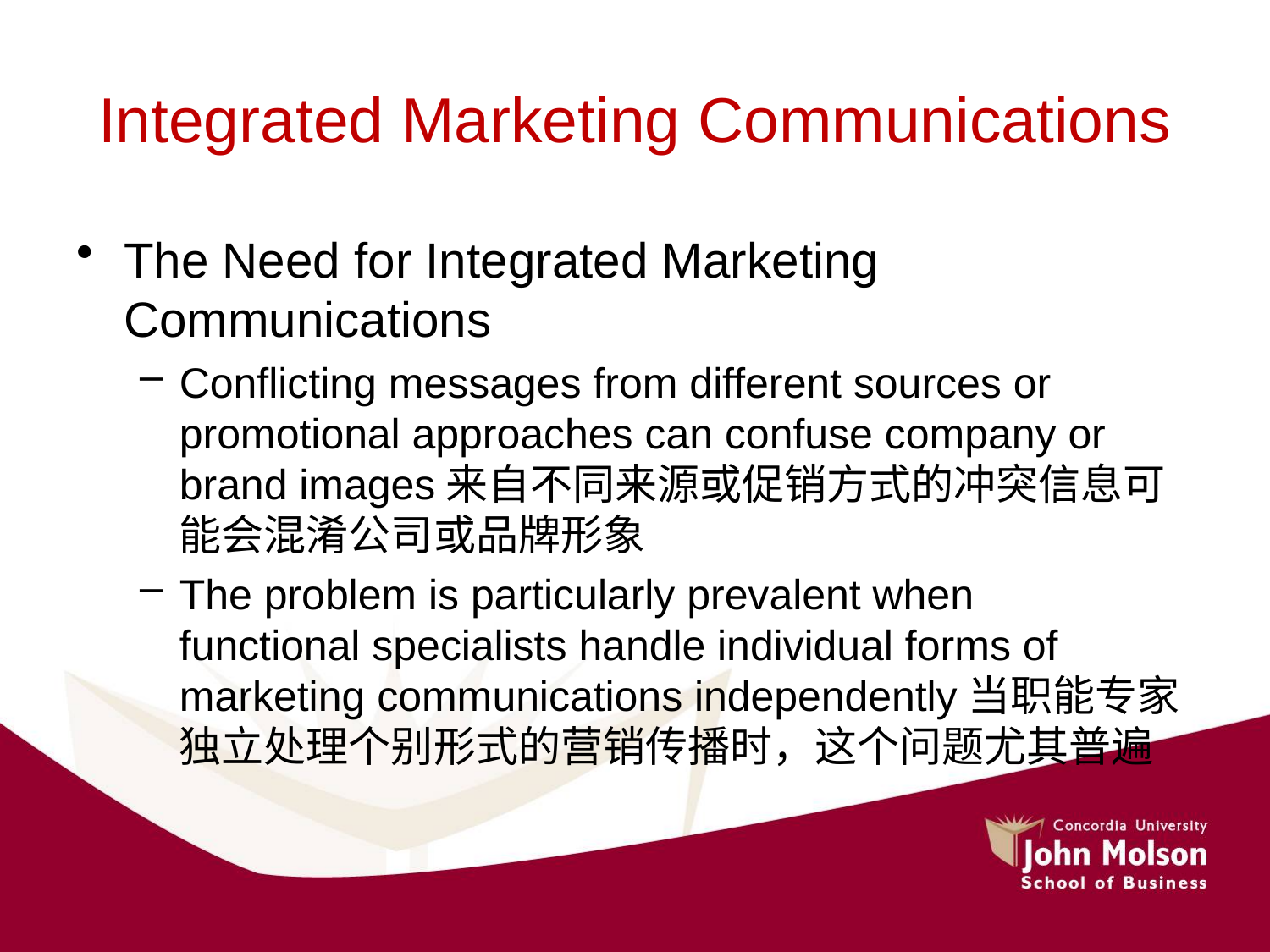

# Integrated Marketing Communications
The Need for Integrated Marketing Communications
Conflicting messages from different sources or promotional approaches can confuse company or brand images来自不同来源或促销方式的冲突信息可能会混淆公司或品牌形象
The problem is particularly prevalent when
functional specialists handle individual forms of marketing communications independently当职能专家独立处理个别形式的营销传播时，这个问题尤其普遍